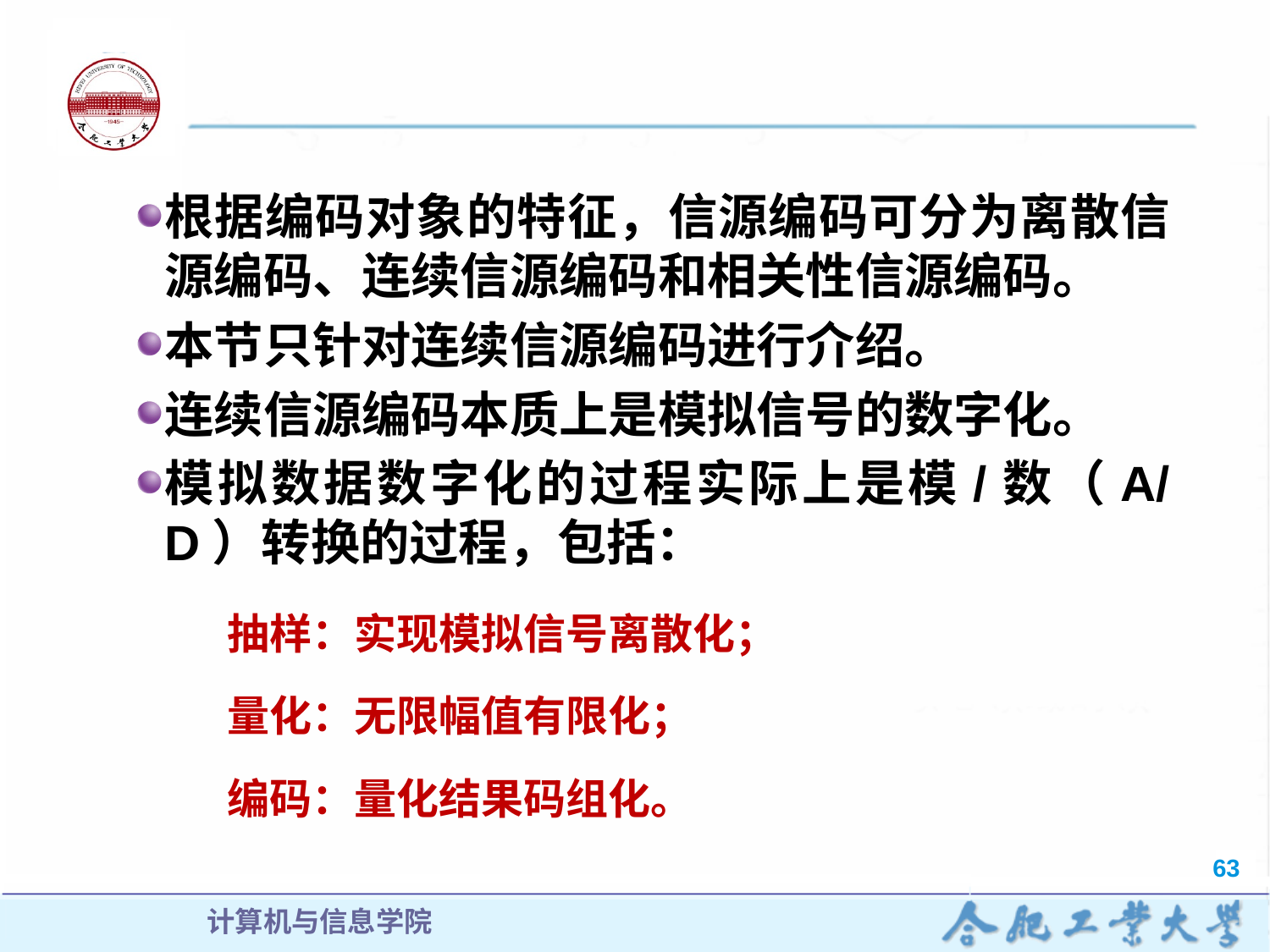

根据编码对象的特征，信源编码可分为离散信源编码、连续信源编码和相关性信源编码。
本节只针对连续信源编码进行介绍。
连续信源编码本质上是模拟信号的数字化。
模拟数据数字化的过程实际上是模/数（A/D）转换的过程，包括：

抽样：实现模拟信号离散化；
量化：无限幅值有限化；
编码：量化结果码组化。